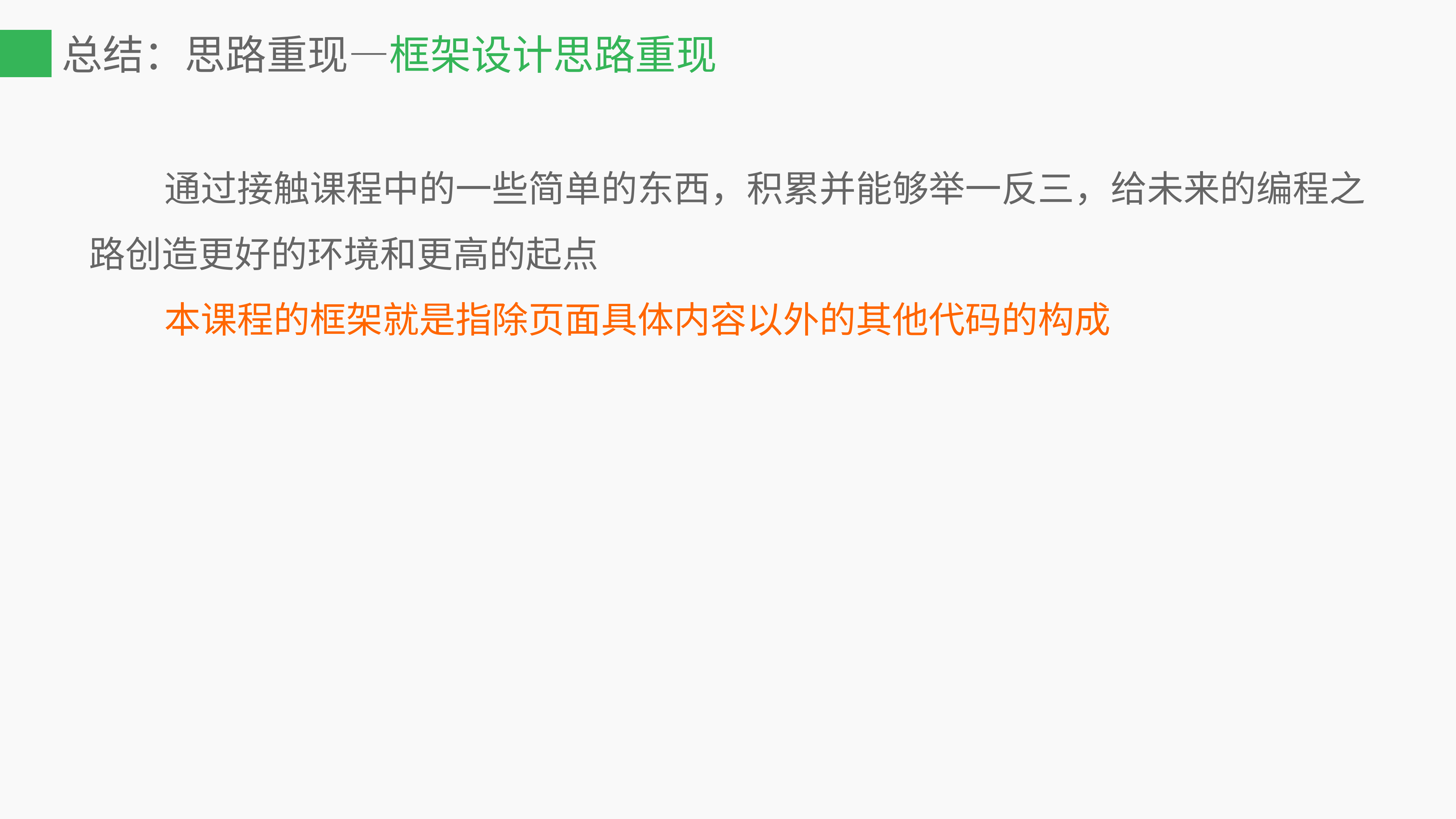

# 总结：思路重现—框架设计思路重现
通过接触课程中的一些简单的东西，积累并能够举一反三，给未来的编程之路创造更好的环境和更高的起点
本课程的框架就是指除页面具体内容以外的其他代码的构成